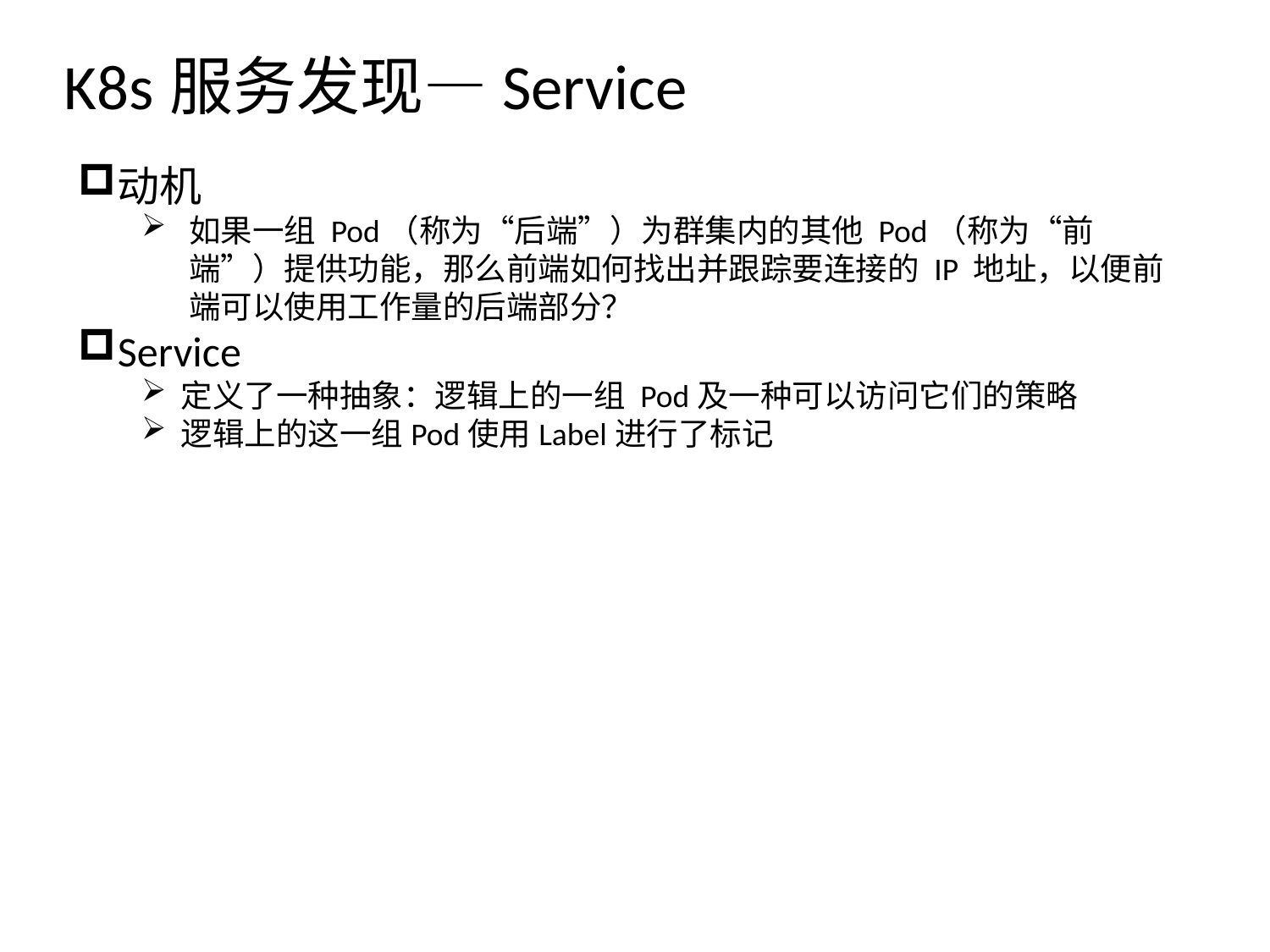

K8s服务发现—Service
动机
如果一组 Pod（称为“后端”）为群集内的其他 Pod（称为“前端”）提供功能，那么前端如何找出并跟踪要连接的 IP 地址，以便前端可以使用工作量的后端部分？
Service
定义了一种抽象：逻辑上的一组 Pod及一种可以访问它们的策略
逻辑上的这一组Pod使用Label进行了标记